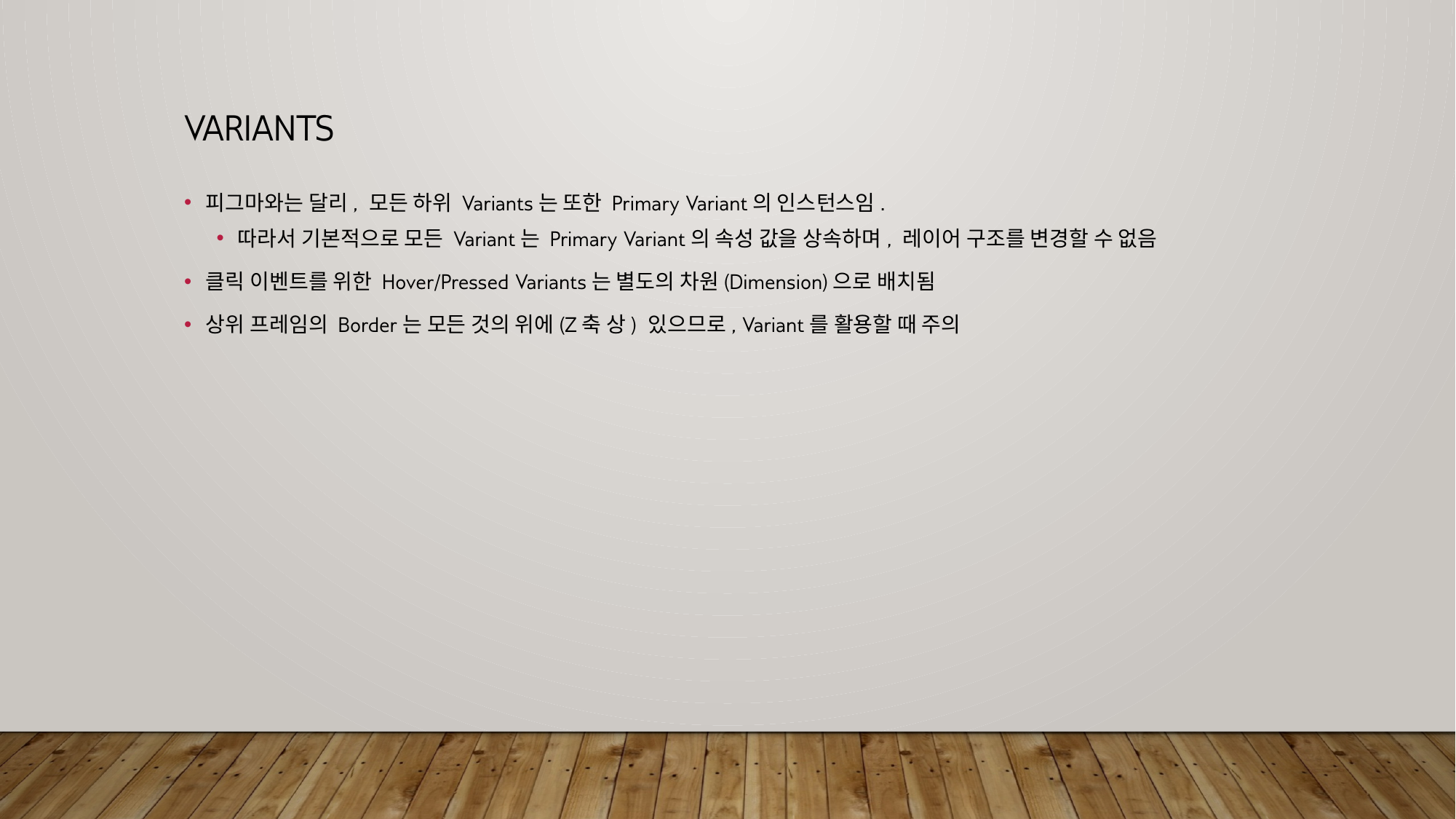

# Variants
피그마와는 달리, 모든 하위 Variants는 또한 Primary Variant의 인스턴스임.
따라서 기본적으로 모든 Variant는 Primary Variant의 속성 값을 상속하며, 레이어 구조를 변경할 수 없음
클릭 이벤트를 위한 Hover/Pressed Variants는 별도의 차원(Dimension)으로 배치됨
상위 프레임의 Border는 모든 것의 위에(Z축 상) 있으므로, Variant를 활용할 때 주의